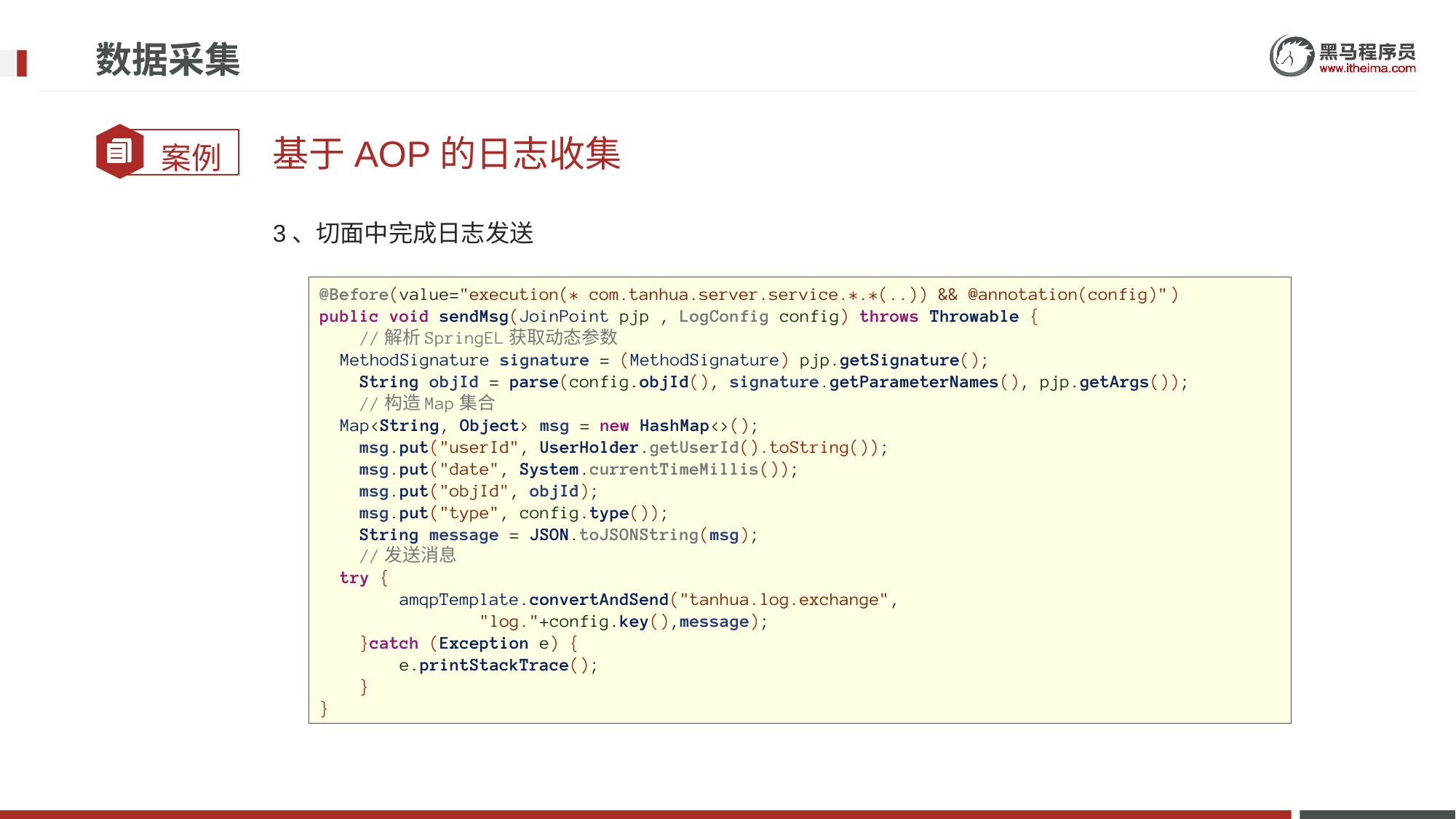

# 数据采集
基于AOP的日志收集
3、切面中完成日志发送
@Before(value="execution(* com.tanhua.server.service.*.*(..)) && @annotation(config)")
public void sendMsg(JoinPoint pjp , LogConfig config) throws Throwable {
    //解析SpringEL获取动态参数
    MethodSignature signature = (MethodSignature) pjp.getSignature();
    String objId = parse(config.objId(), signature.getParameterNames(), pjp.getArgs());
    //构造Map集合
    Map<String, Object> msg = new HashMap<>();
    msg.put("userId", UserHolder.getUserId().toString());
    msg.put("date", System.currentTimeMillis());
    msg.put("objId", objId);
    msg.put("type", config.type());
    String message = JSON.toJSONString(msg);
    //发送消息
    try {
        amqpTemplate.convertAndSend("tanhua.log.exchange",
                "log."+config.key(),message);
    }catch (Exception e) {
        e.printStackTrace();
    }
}